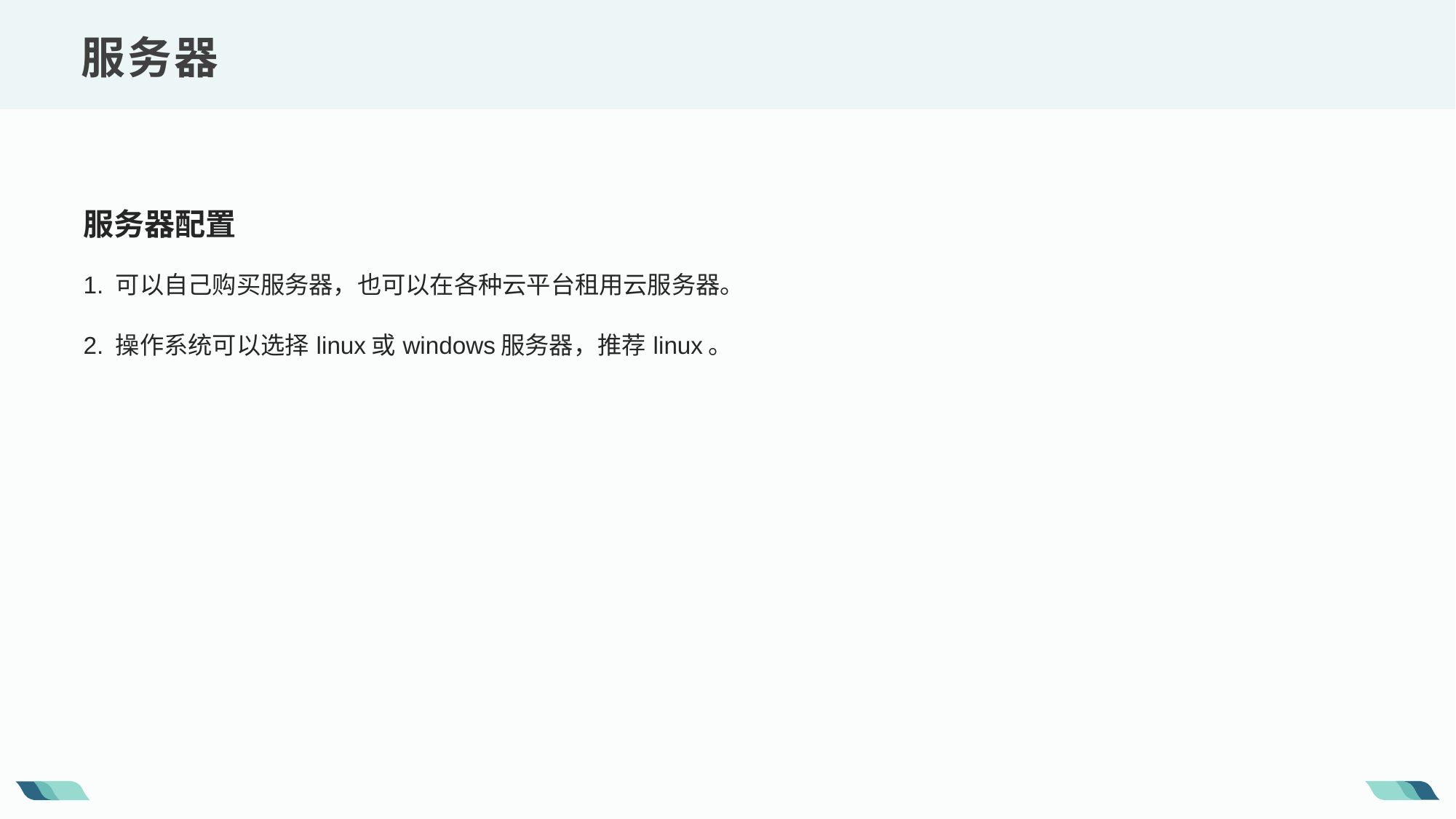

服务器
服务器配置
1. 可以自己购买服务器，也可以在各种云平台租用云服务器。
2. 操作系统可以选择linux或windows服务器，推荐linux。